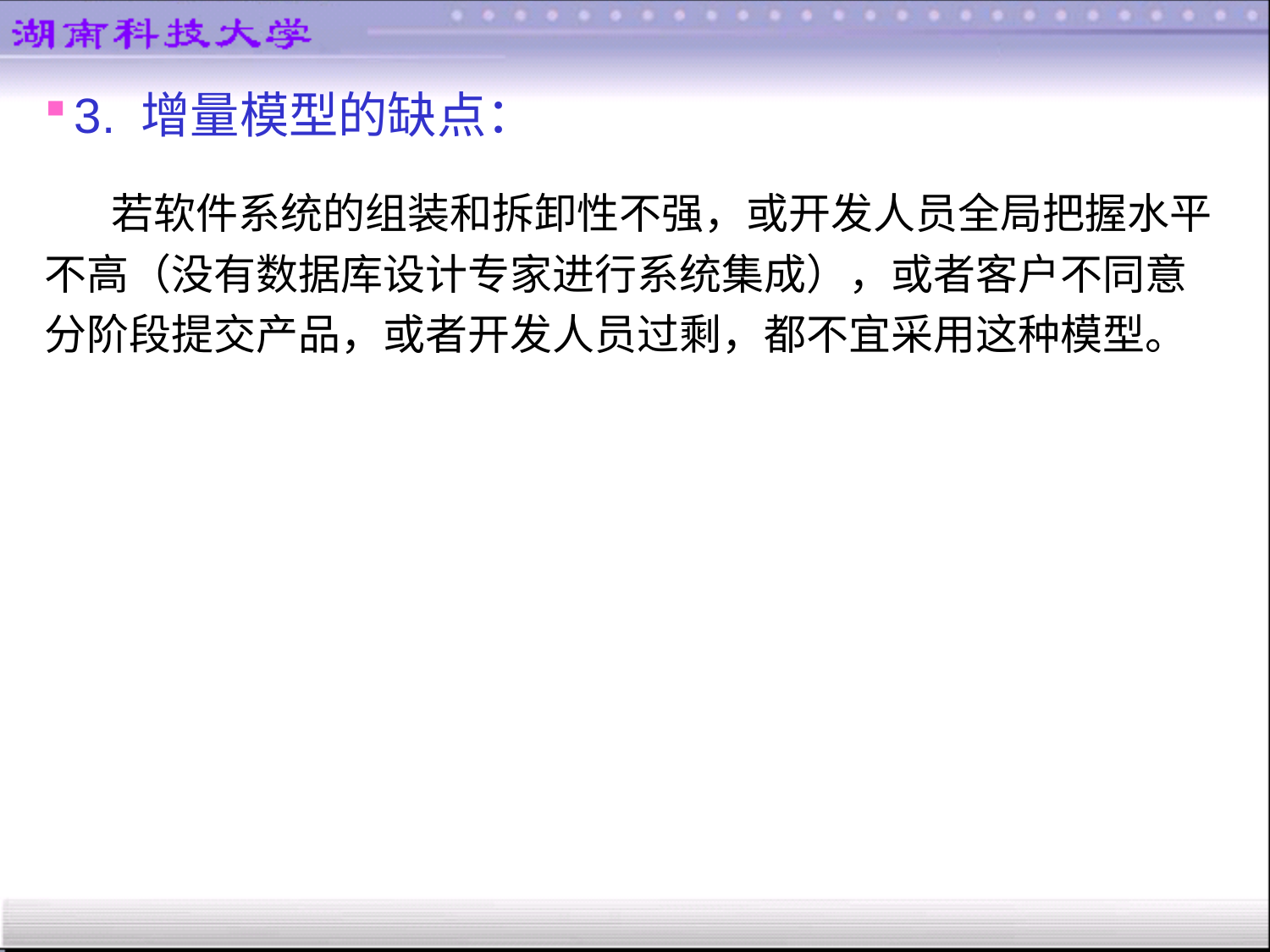

3. 增量模型的缺点：
      若软件系统的组装和拆卸性不强，或开发人员全局把握水平不高（没有数据库设计专家进行系统集成），或者客户不同意分阶段提交产品，或者开发人员过剩，都不宜采用这种模型。